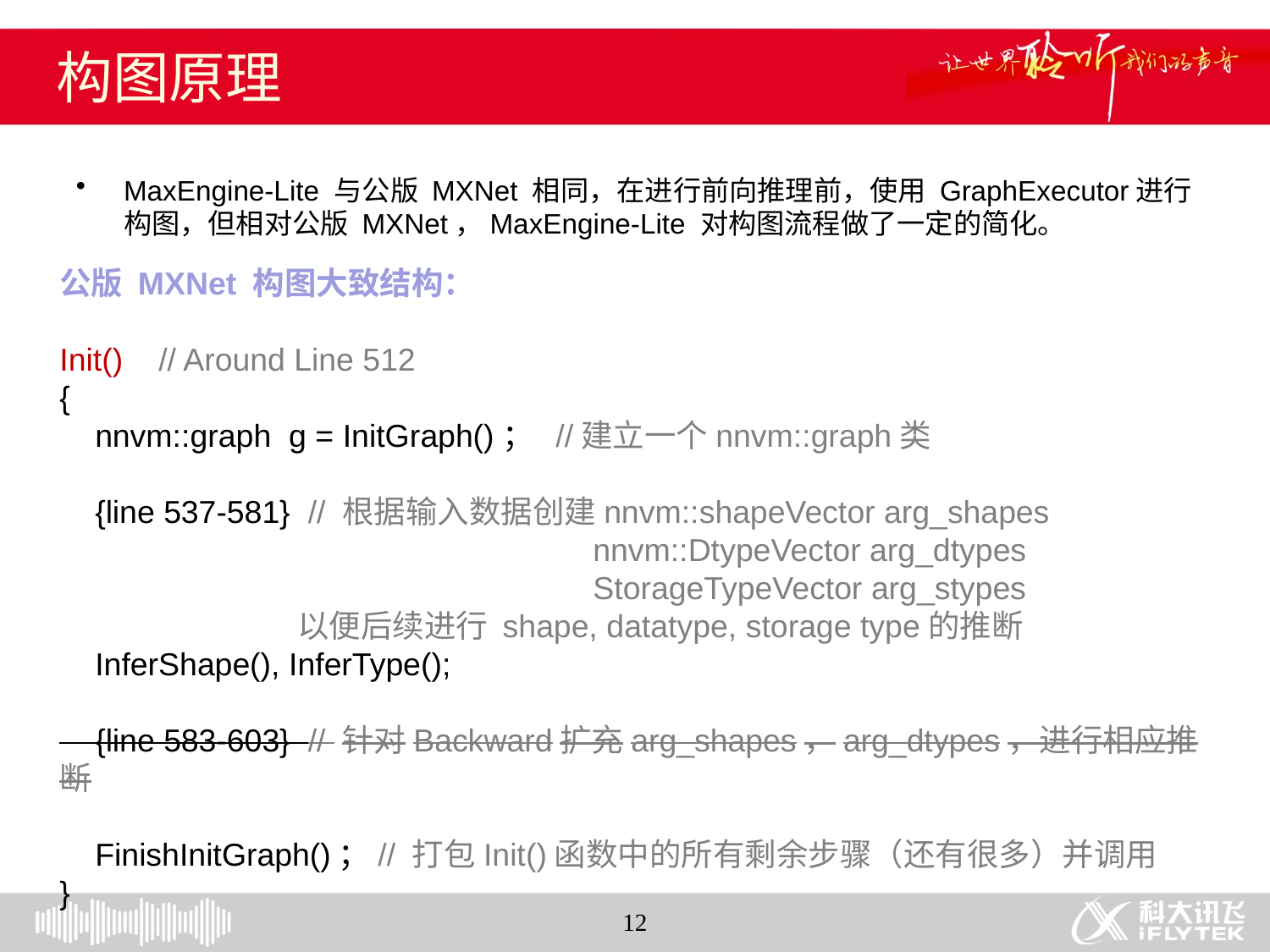

# 构图原理

公版 MXNet 构图大致结构：

Init()    // Around Line 512
{
    nnvm::graph  g = InitGraph()；  //建立一个nnvm::graph类

    {line 537-581}  // 根据输入数据创建nnvm::shapeVector arg_shapes
                                                            nnvm::DtypeVector arg_dtypes
                                                            StorageTypeVector arg_stypes
                                以便后续进行 shape, datatype, storage type的推断
    InferShape(), InferType();

    {line 583-603}  // 针对Backward扩充arg_shapes，arg_dtypes，进行相应推断

    FinishInitGraph()；// 打包Init()函数中的所有剩余步骤（还有很多）并调用
}
MaxEngine-Lite 与公版 MXNet 相同，在进行前向推理前，使用 GraphExecutor进行构图，但相对公版 MXNet，MaxEngine-Lite 对构图流程做了一定的简化。
12